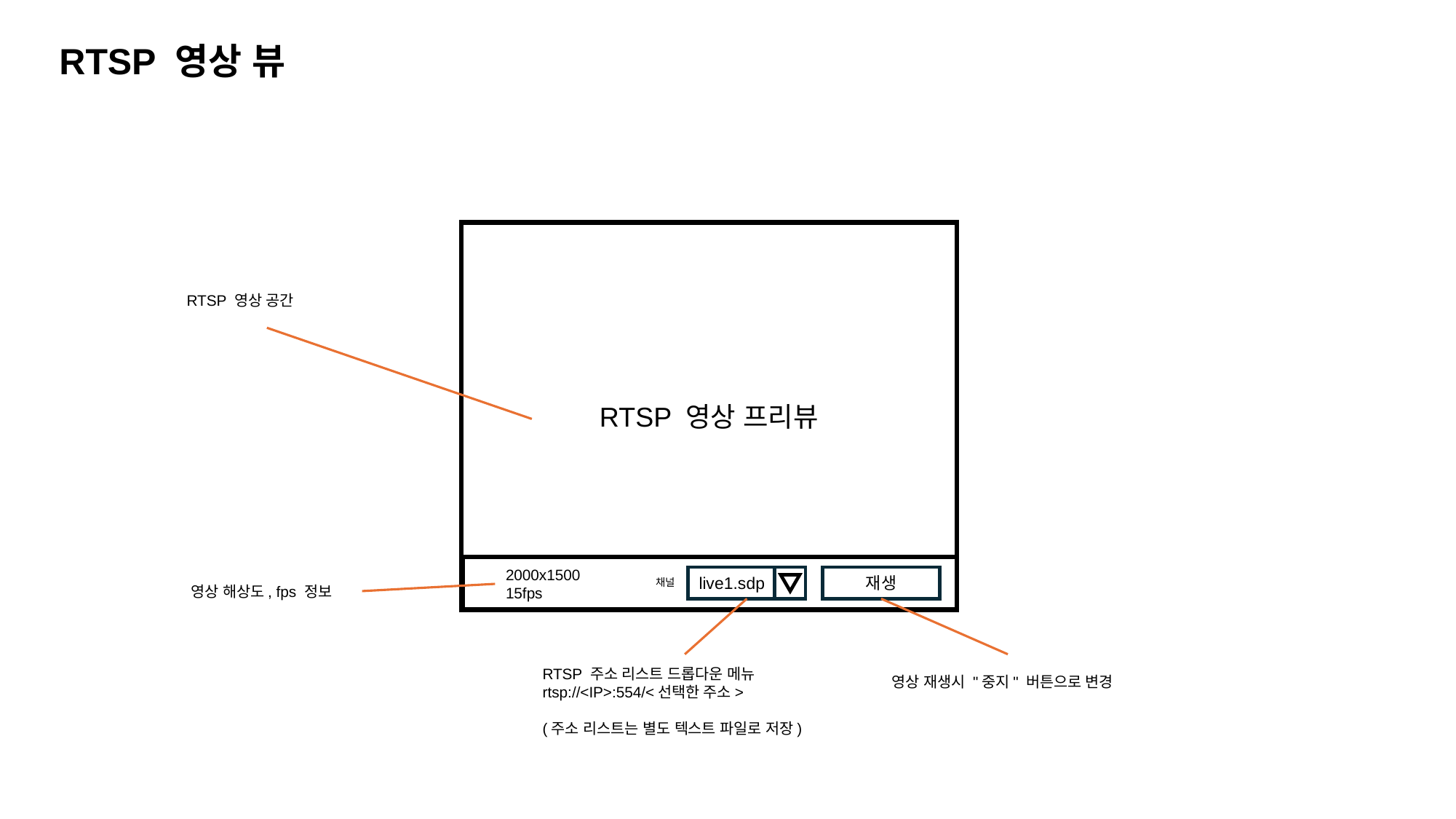

RTSP 영상 뷰
RTSP 영상 프리뷰
RTSP 영상 공간

영상 해상도, fps 정보
채널

live1.sdp
재생
2000x1500 15fps

RTSP 주소 리스트 드롭다운 메뉴
rtsp://<IP>:554/<선택한 주소>

(주소 리스트는 별도 텍스트 파일로 저장)
영상 재생시 "중지" 버튼으로 변경